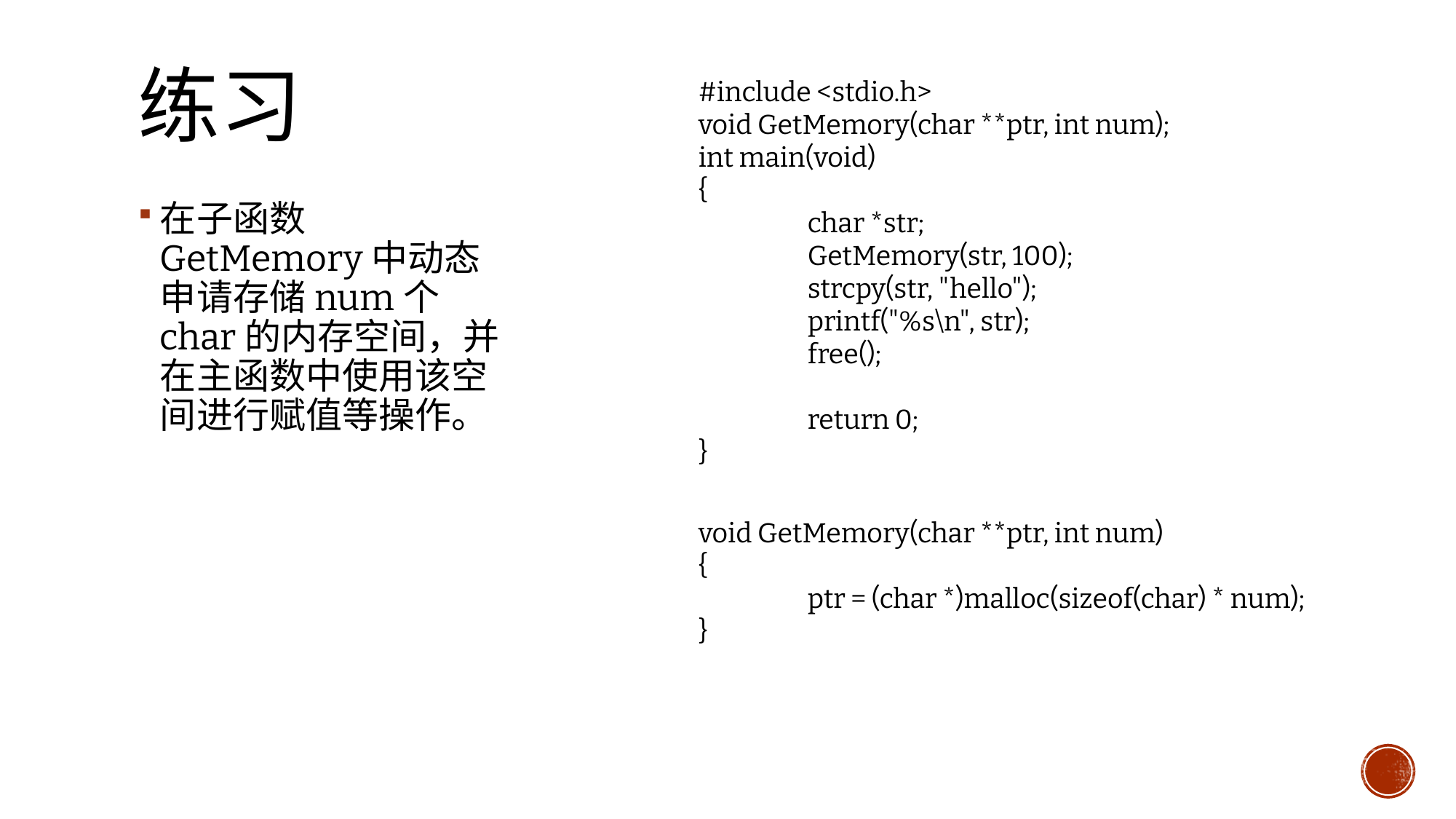

# 练习
#include <stdio.h>
void GetMemory(char **ptr, int num);
int main(void)
{
	char *str;
	GetMemory(str, 100);
	strcpy(str, "hello");
	printf("%s\n", str);
	free();

	return 0;
}

在子函数GetMemory中动态申请存储num个char的内存空间，并在主函数中使用该空间进行赋值等操作。
void GetMemory(char **ptr, int num)
{
	ptr = (char *)malloc(sizeof(char) * num);
}